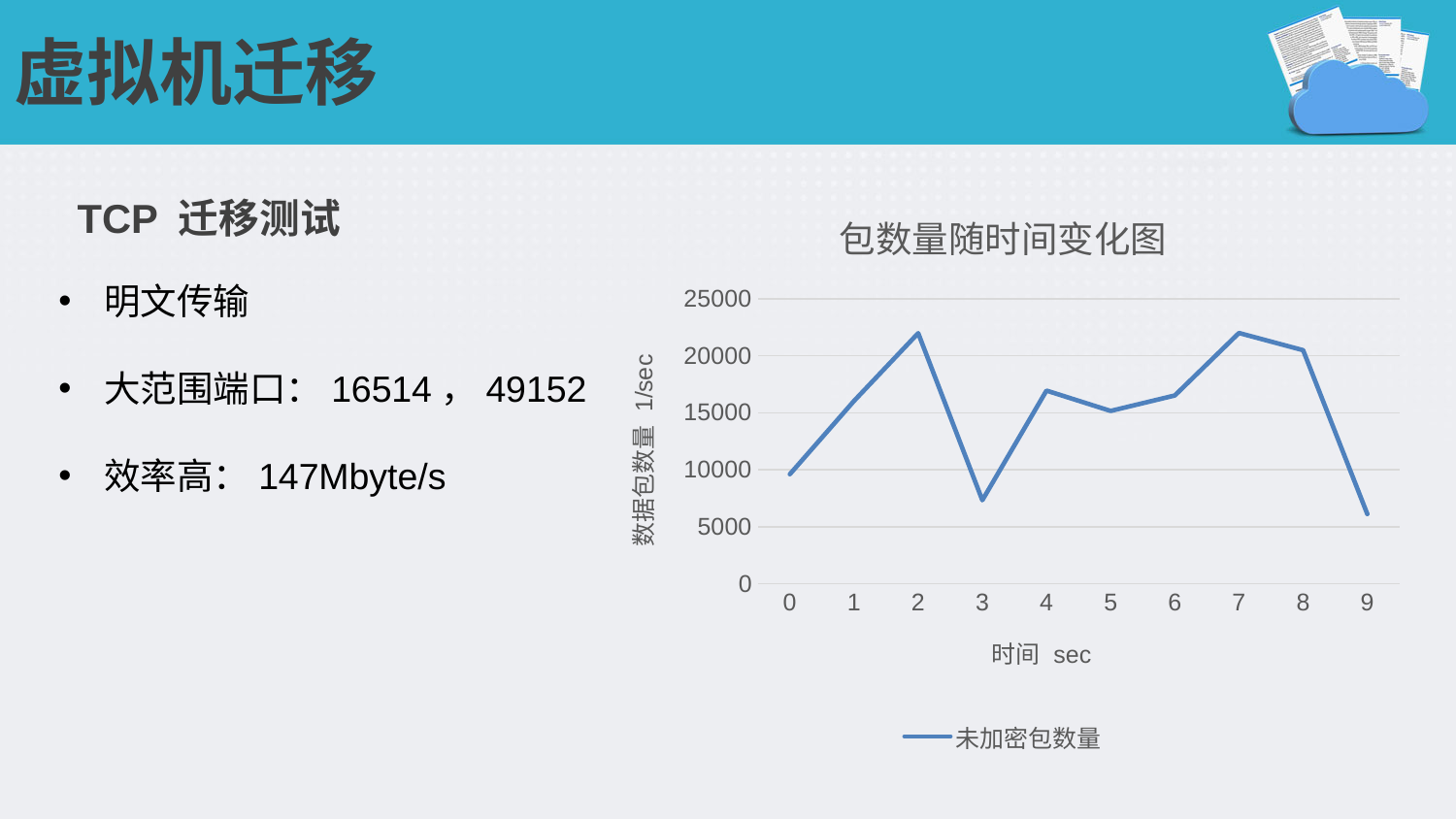

# 虚拟机迁移
TCP 迁移测试

### Chart: 包数量随时间变化图

| Category | 未加密包数量 |
|---|---|
| 0 | 9613.0 |
| 1 | 16046.0 |
| 2 | 21993.0 |
| 3 | 7328.0 |
| 4 | 16954.0 |
| 5 | 15165.0 |
| 6 | 16524.0 |
| 7 | 22008.0 |
| 8 | 20499.0 |
| 9 | 6115.0 |
明文传输

大范围端口：16514，49152

效率高：147Mbyte/s